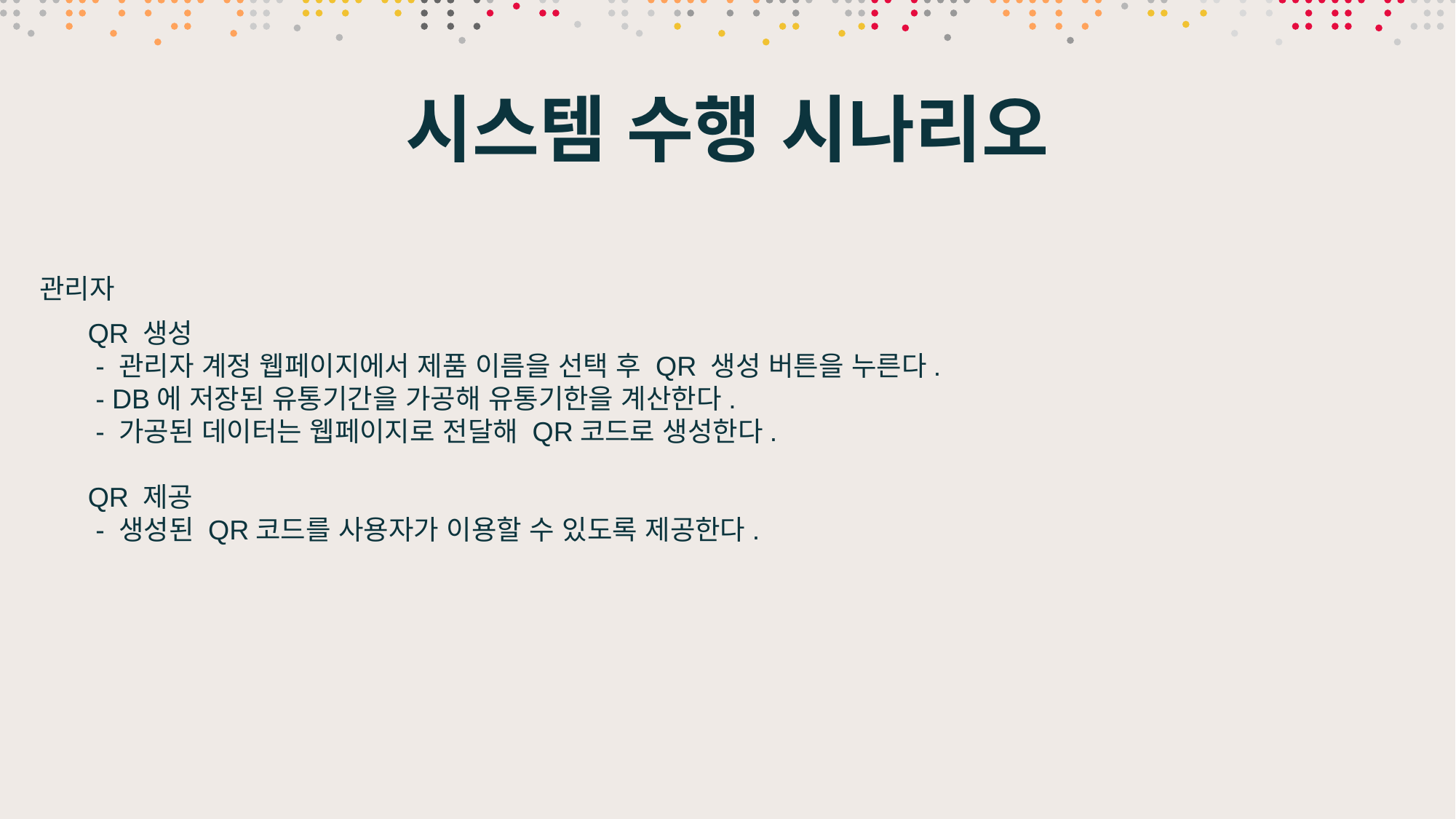

# 시스템 수행 시나리오
관리자
QR 생성
 - 관리자 계정 웹페이지에서 제품 이름을 선택 후 QR 생성 버튼을 누른다.
 - DB에 저장된 유통기간을 가공해 유통기한을 계산한다.
 - 가공된 데이터는 웹페이지로 전달해 QR코드로 생성한다.

QR 제공
 - 생성된 QR코드를 사용자가 이용할 수 있도록 제공한다.